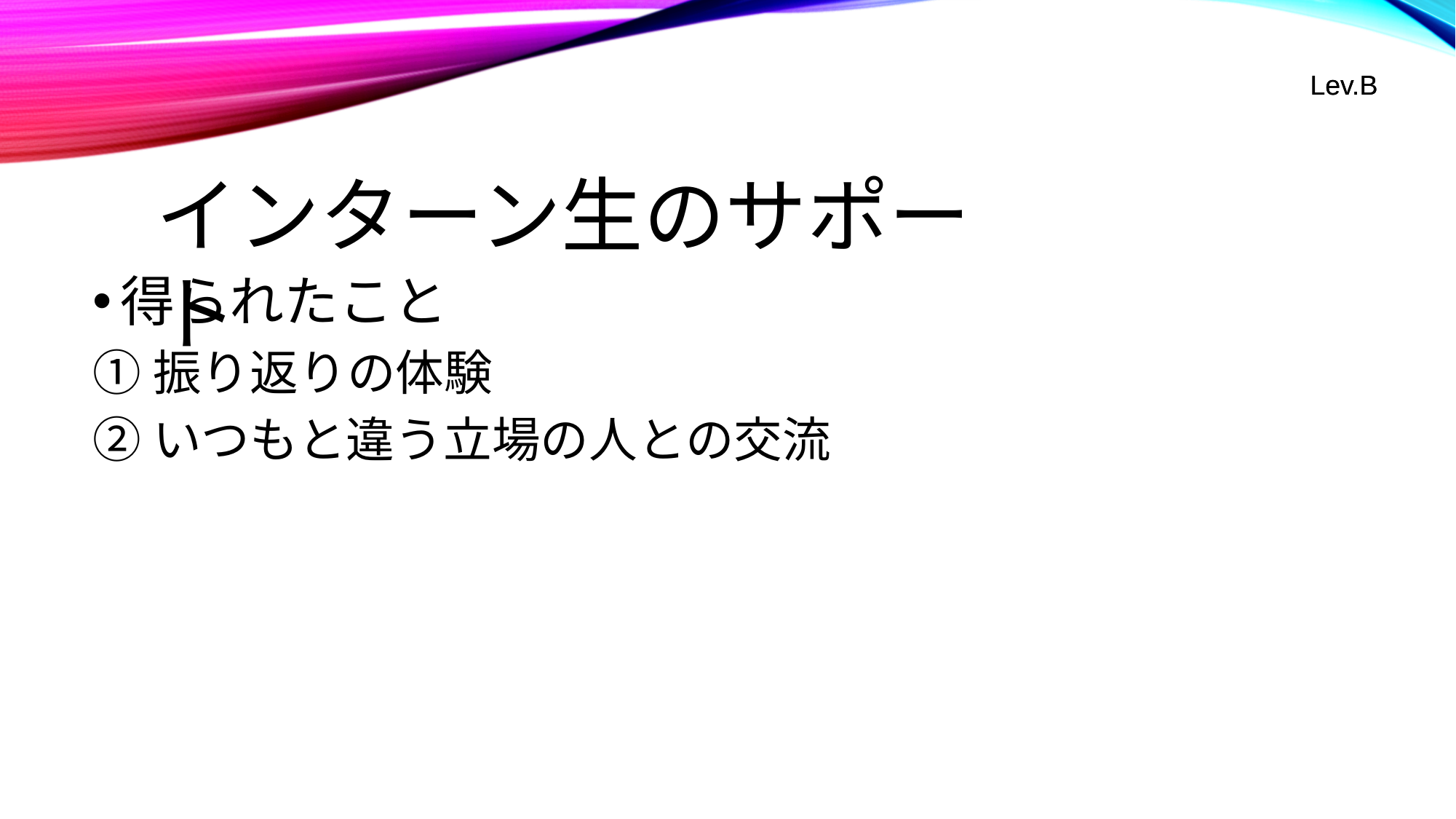

インターン生のサポート
得られたこと
①振り返りの体験
②いつもと違う立場の人との交流